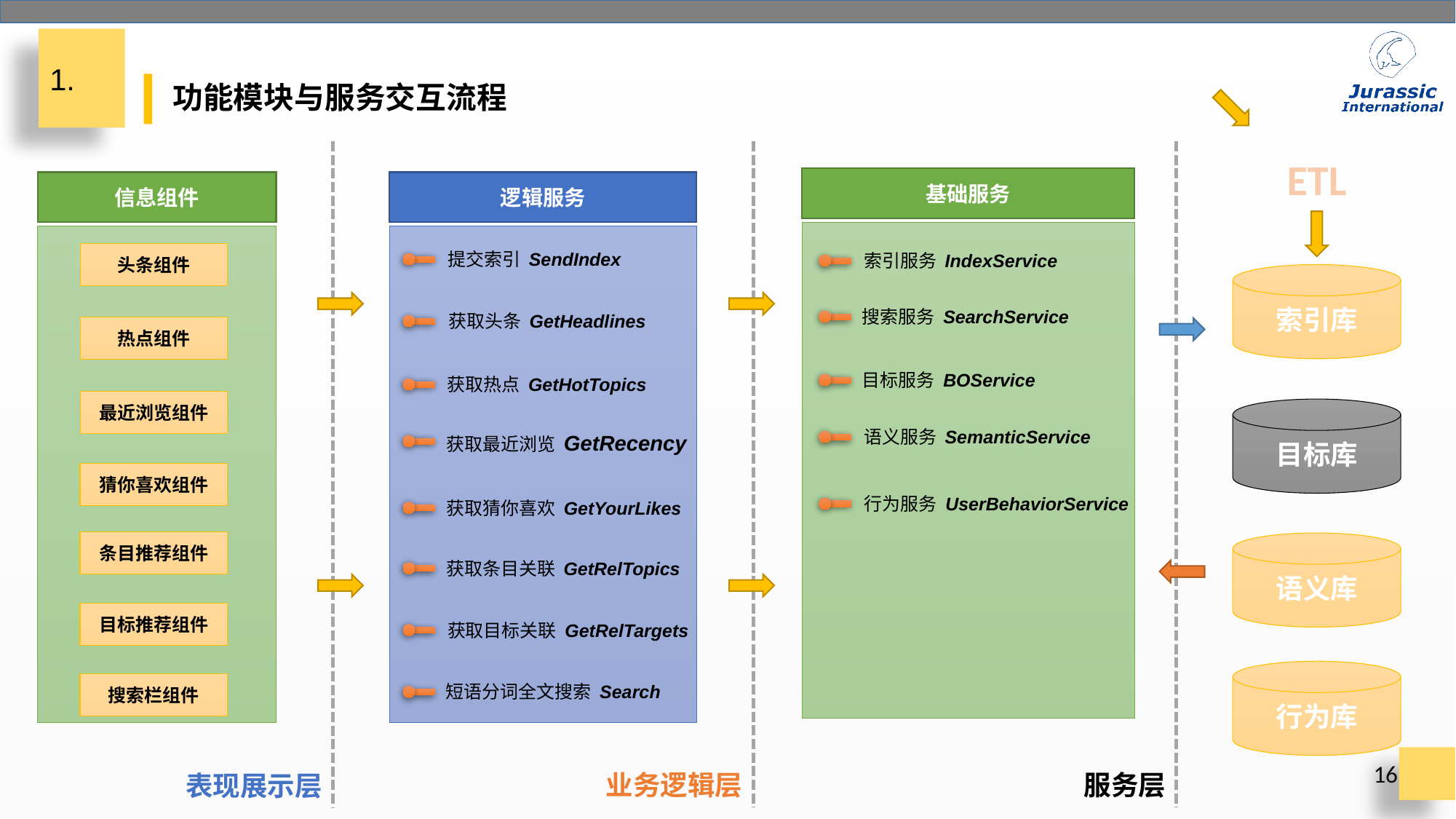

1.
功能模块与服务交互流程

业务逻辑层
服务层
表现展示层
ETL
基础服务

信息组件

逻辑服务

提交索引 SendIndex

头条组件
索引服务 IndexService

索引库

搜索服务 SearchService

获取头条 GetHeadlines

热点组件

目标服务 BOService

获取热点 GetHotTopics

最近浏览组件
目标库
语义服务 SemanticService

获取最近浏览 GetRecency

猜你喜欢组件
行为服务 UserBehaviorService

获取猜你喜欢 GetYourLikes

条目推荐组件
语义库
获取条目关联 GetRelTopics

目标推荐组件
获取目标关联 GetRelTargets

行为库
搜索栏组件
短语分词全文搜索 Search